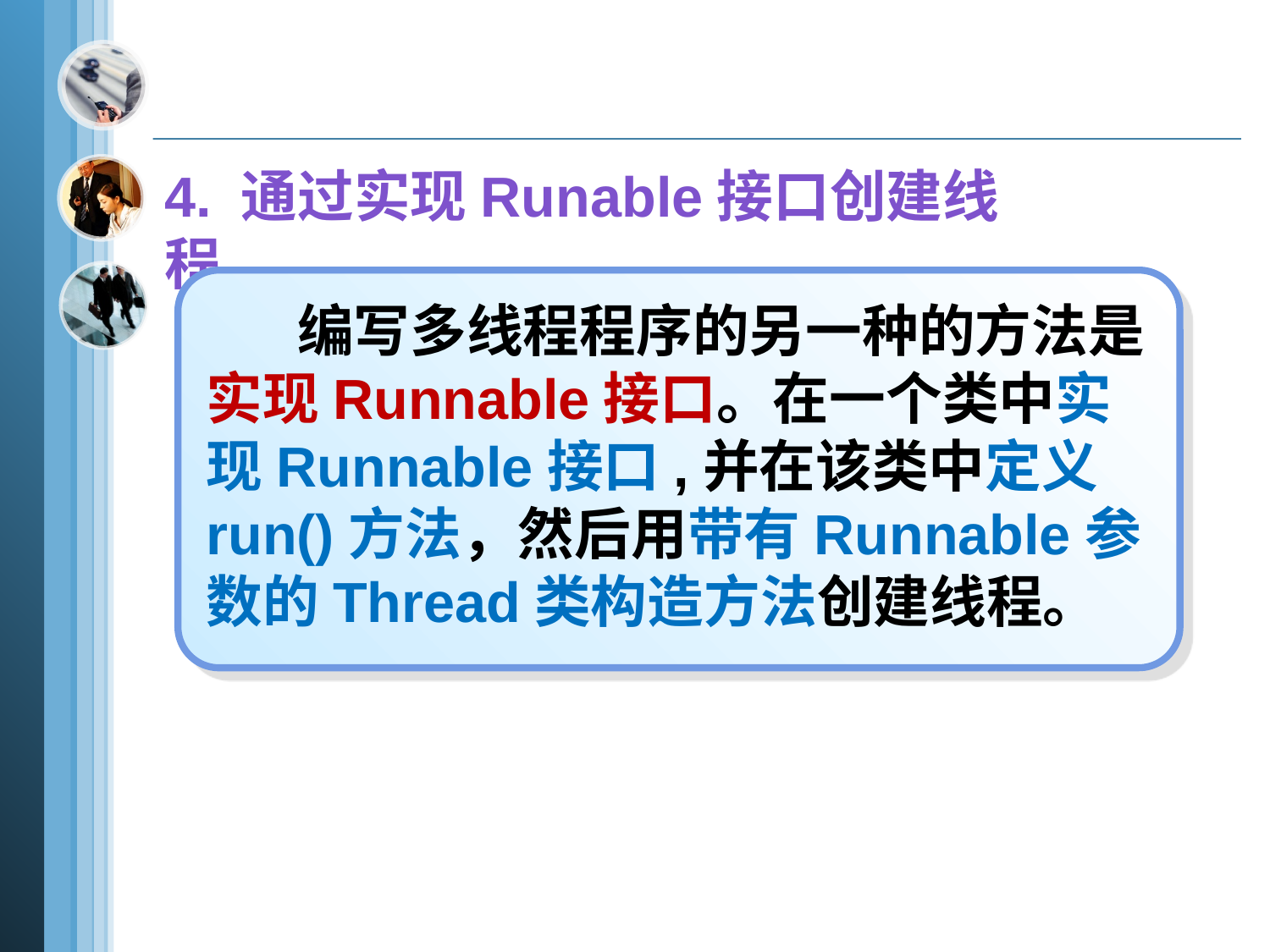

4. 通过实现Runable接口创建线程

      编写多线程程序的另一种的方法是实现Runnable接口。在一个类中实现Runnable接口,并在该类中定义run()方法，然后用带有Runnable参数的Thread类构造方法创建线程。